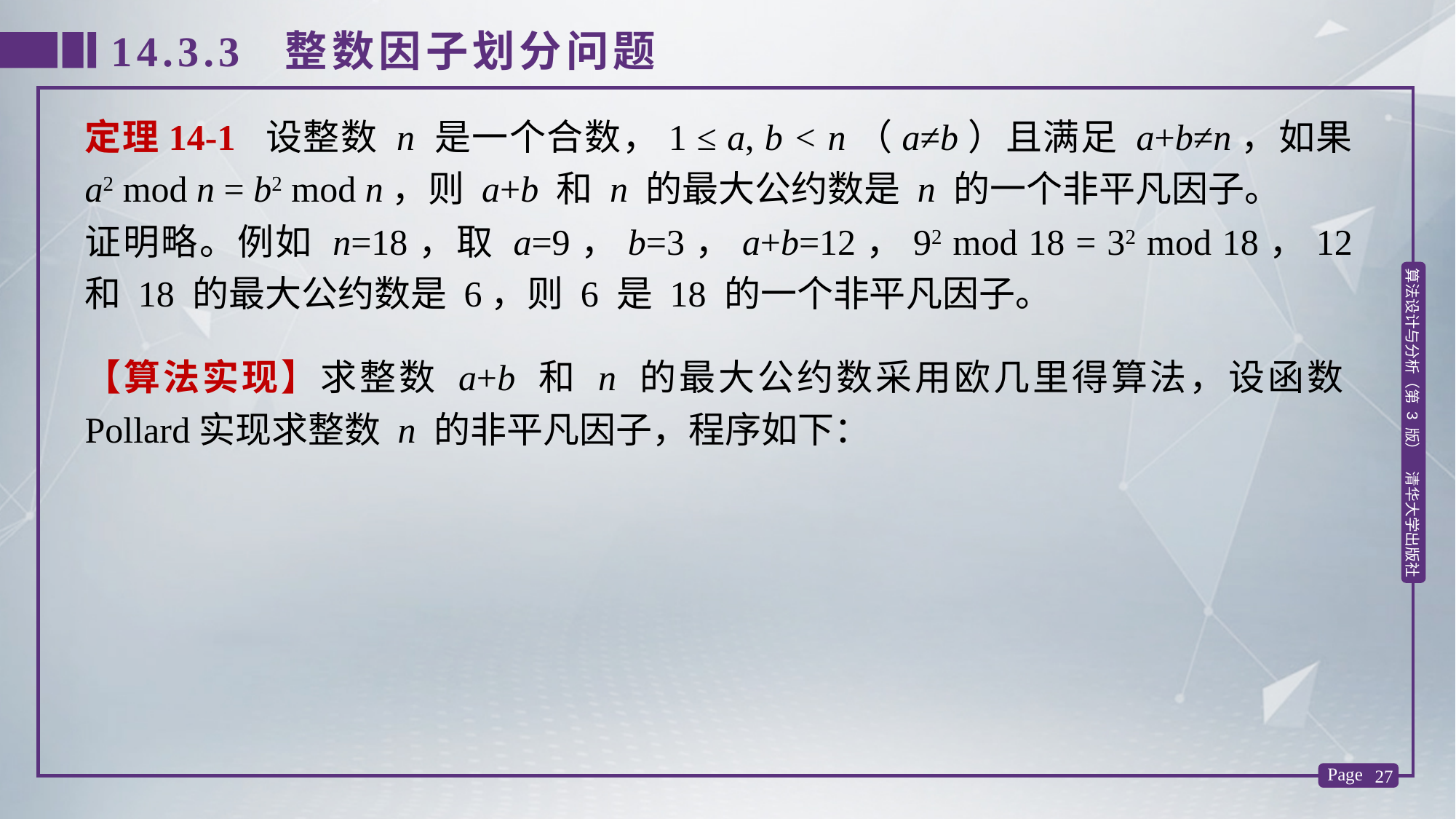

14.3.3  整数因子划分问题
定理14-1  设整数 n 是一个合数，1 ≤ a, b < n（a≠b）且满足 a+b≠n，如果 a2 mod n = b2 mod n，则 a+b 和 n 的最大公约数是 n 的一个非平凡因子。
证明略。例如 n=18，取 a=9，b=3，a+b=12，92 mod 18 = 32 mod 18，12 和 18 的最大公约数是 6，则 6 是 18 的一个非平凡因子。
【算法实现】求整数 a+b 和 n 的最大公约数采用欧几里得算法，设函数Pollard实现求整数 n 的非平凡因子，程序如下：